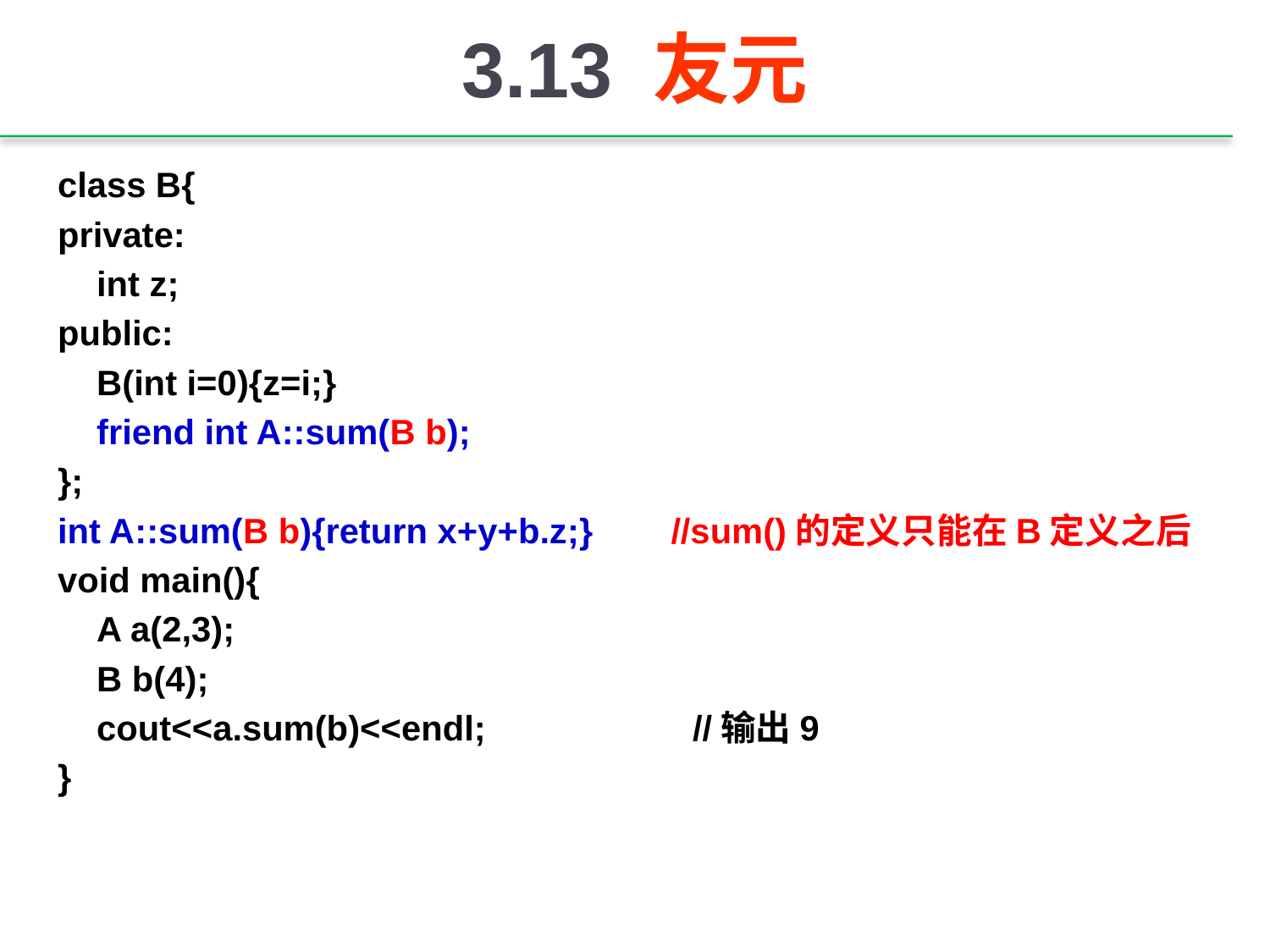

# 3.13 友元
class B{
private:
    int z;
public:
    B(int i=0){z=i;}
    friend int A::sum(B b);
};
int A::sum(B b){return x+y+b.z;}        //sum()的定义只能在B定义之后
void main(){
    A a(2,3);
    B b(4);
    cout<<a.sum(b)<<endl;		//输出9
}